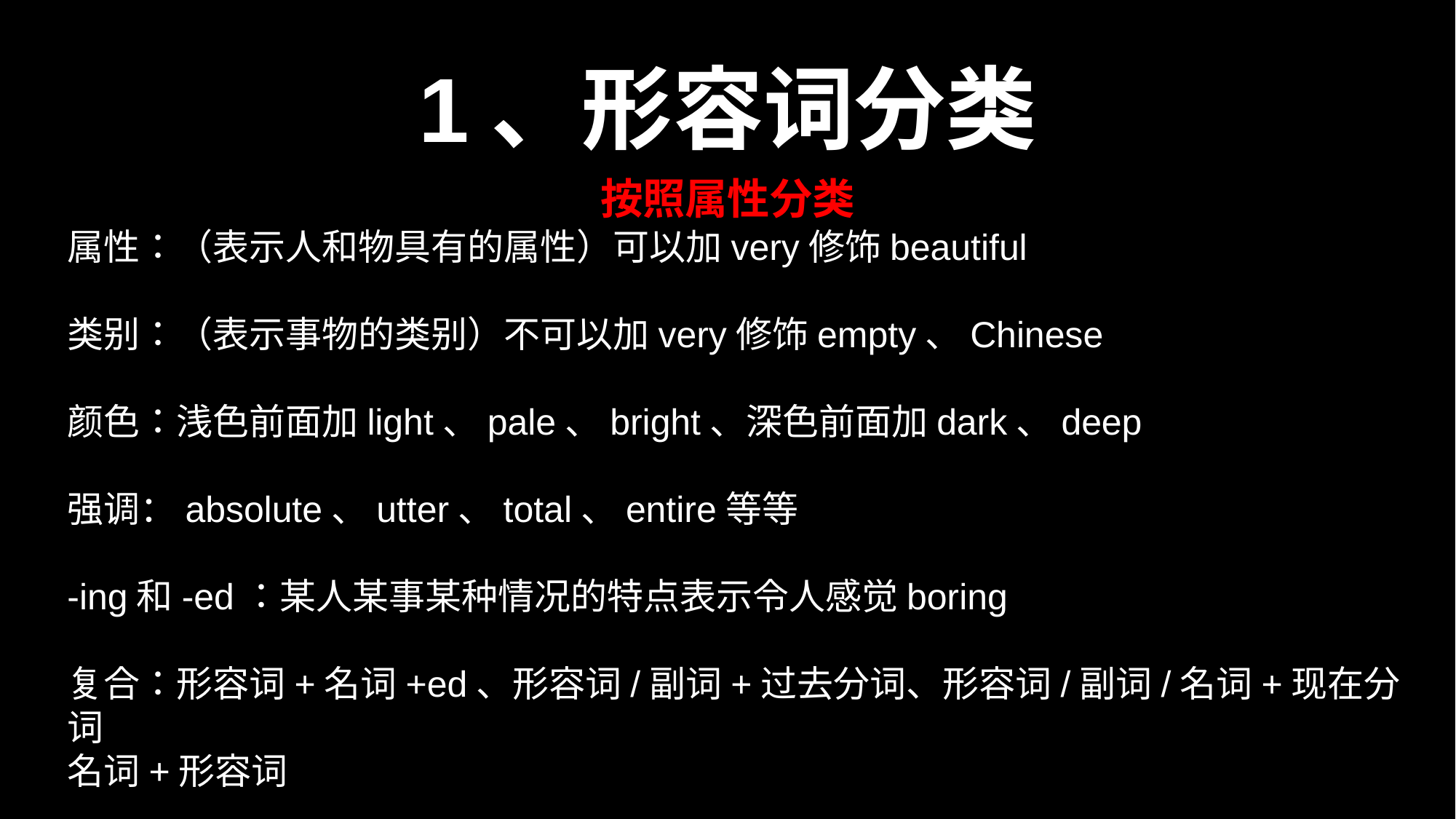

1、形容词分类
按照属性分类
属性：（表示人和物具有的属性）可以加very修饰beautiful

类别：（表示事物的类别）不可以加very修饰empty、Chinese

颜色：浅色前面加light、pale、bright、深色前面加dark、deep

强调：absolute、utter、total、entire等等

-ing和-ed：某人某事某种情况的特点表示令人感觉boring

复合：形容词+名词+ed、形容词/副词+过去分词、形容词/副词/名词+现在分词
名词+形容词